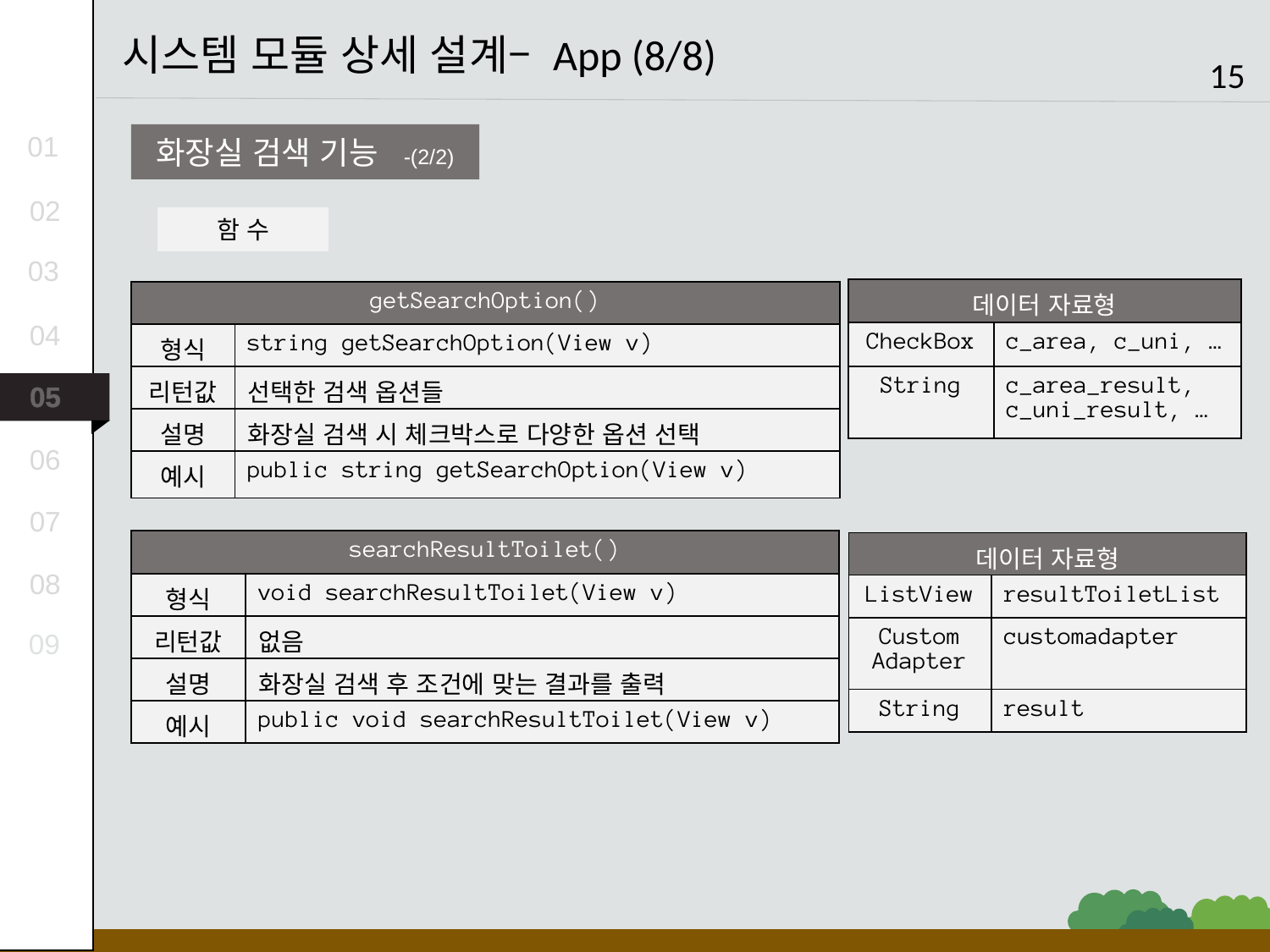

시스템 모듈 상세 설계– App (8/8)

15
01
화장실 검색 기능  -(2/2)
02
함 수
03
| 데이터 자료형 |  |
| --- | --- |
| CheckBox | c\_area, c\_uni, … |
| String | c\_area\_result, c\_uni\_result, … |
| getSearchOption() |  |
| --- | --- |
| 형식 | string getSearchOption(View v) |
| 리턴값 | 선택한 검색 옵션들 |
| 설명 | 화장실 검색 시 체크박스로 다양한 옵션 선택 |
| 예시 | public string getSearchOption(View v) |

04
05

06
07
| searchResultToilet() |  |
| --- | --- |
| 형식 | void searchResultToilet(View v) |
| 리턴값 | 없음 |
| 설명 | 화장실 검색 후 조건에 맞는 결과를 출력 |
| 예시 | public void searchResultToilet(View v) |
| 데이터 자료형 |  |
| --- | --- |
| ListView | resultToiletList |
| Custom Adapter | customadapter |
| String | result |
08
09